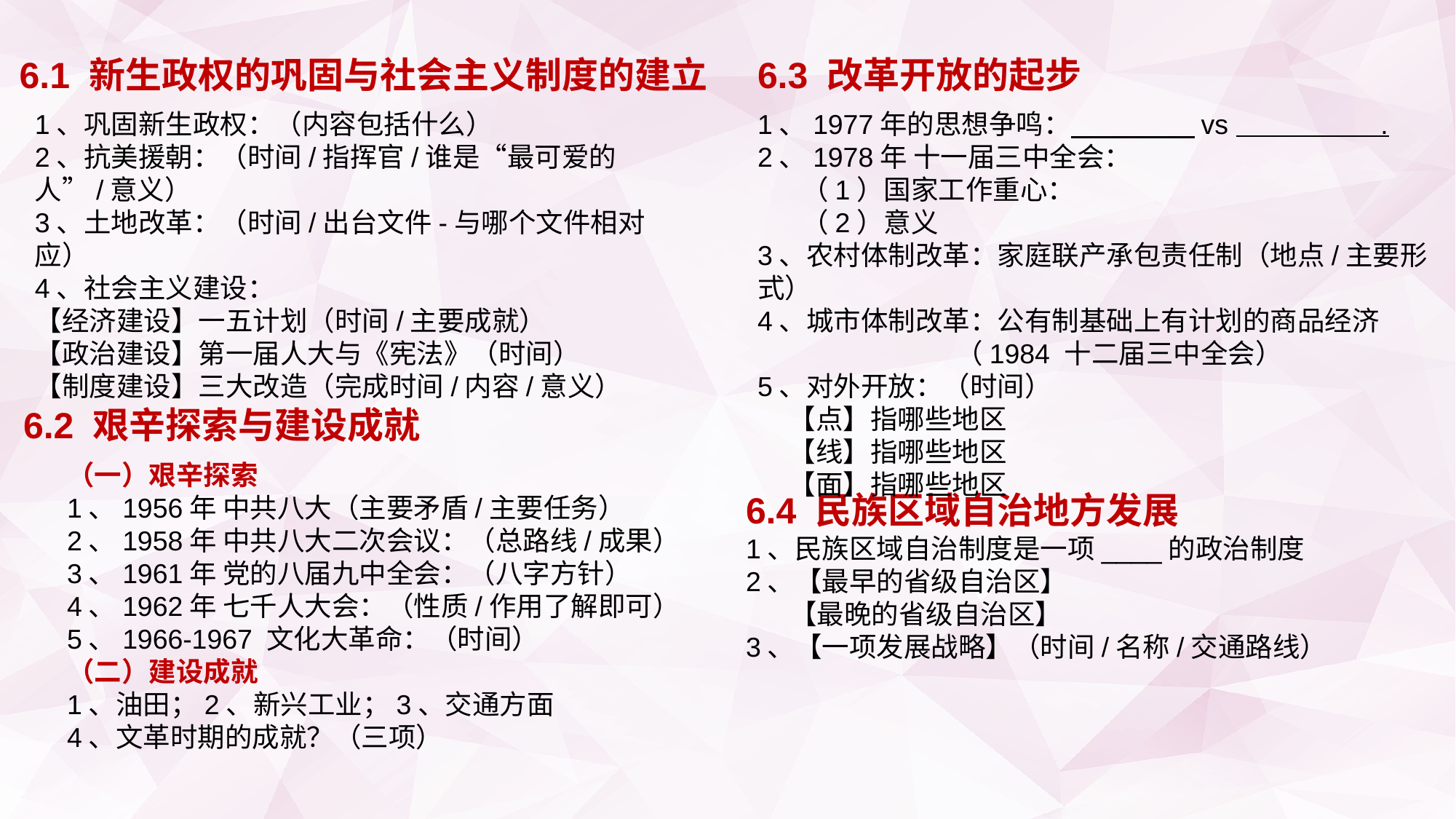

6.1 新生政权的巩固与社会主义制度的建立
6.3 改革开放的起步
1、巩固新生政权：（内容包括什么）
2、抗美援朝：（时间/指挥官/谁是“最可爱的人”/意义）
3、土地改革：（时间/出台文件-与哪个文件相对应）
4、社会主义建设：
【经济建设】一五计划（时间/主要成就）
【政治建设】第一届人大与《宪法》（时间）
【制度建设】三大改造（完成时间/内容/意义）

1、1977年的思想争鸣：                    vs                    .
2、1978年 十一届三中全会：
      （1）国家工作重心：
      （2）意义
3、农村体制改革：家庭联产承包责任制（地点/主要形式）
4、城市体制改革：公有制基础上有计划的商品经济
                               （1984 十二届三中全会）
5、对外开放：（时间）
    【点】指哪些地区
    【线】指哪些地区
    【面】指哪些地区

6.2 艰辛探索与建设成就
（一）艰辛探索
1、1956年 中共八大（主要矛盾/主要任务）
2、1958年 中共八大二次会议：（总路线/成果）
3、1961年 党的八届九中全会：（八字方针）
4、1962年 七千人大会：（性质/作用了解即可）
5、1966-1967 文化大革命：（时间）
（二）建设成就
1、油田；2、新兴工业；3、交通方面
4、文革时期的成就？（三项）

6.4 民族区域自治地方发展
1、民族区域自治制度是一项____的政治制度
2、【最早的省级自治区】
      【最晚的省级自治区】
3、【一项发展战略】（时间/名称/交通路线）